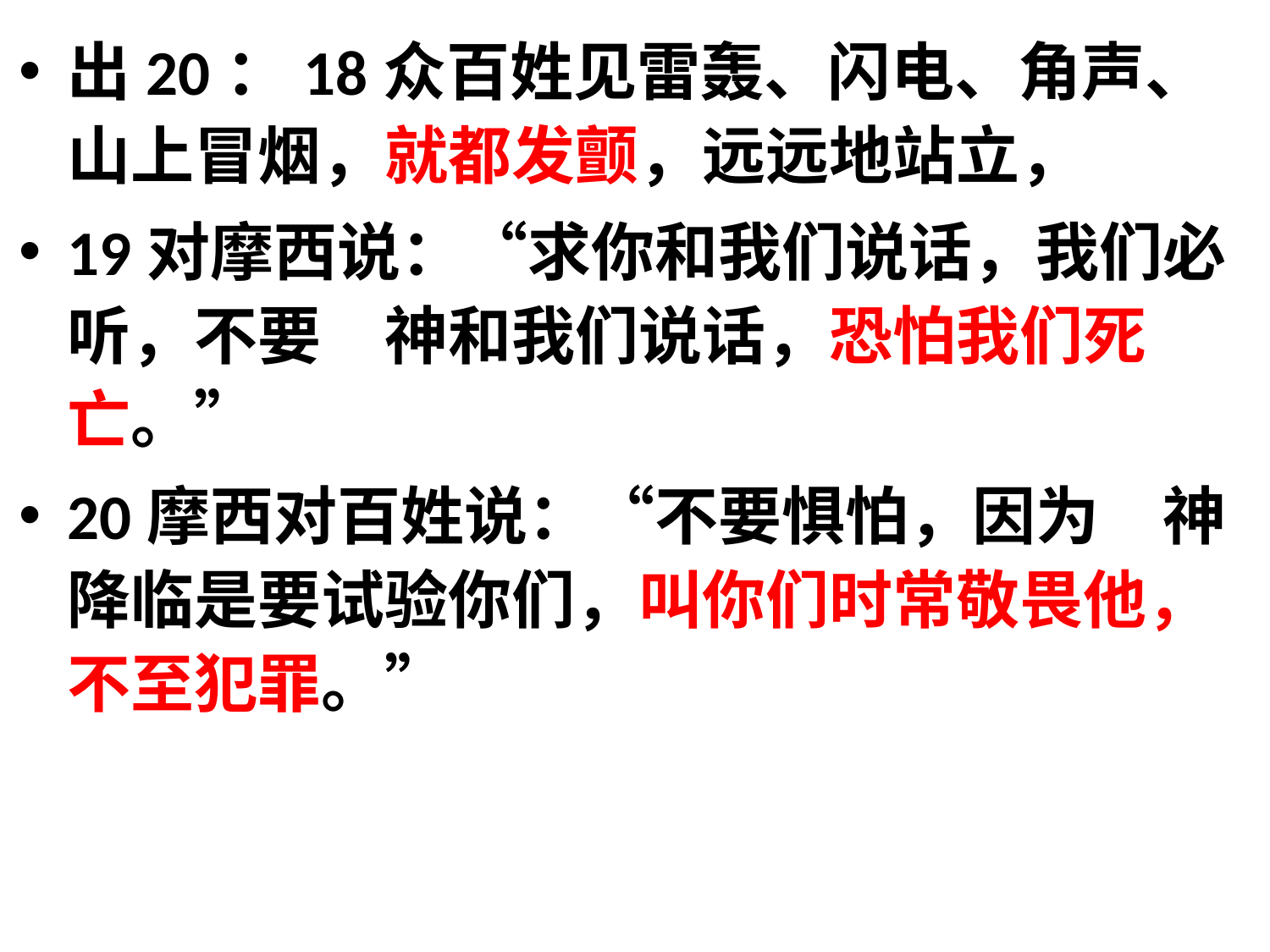

出20：18众百姓见雷轰、闪电、角声、山上冒烟，就都发颤，远远地站立，
19对摩西说：“求你和我们说话，我们必听，不要　神和我们说话，恐怕我们死亡。”
20摩西对百姓说：“不要惧怕，因为　神降临是要试验你们，叫你们时常敬畏他，不至犯罪。”